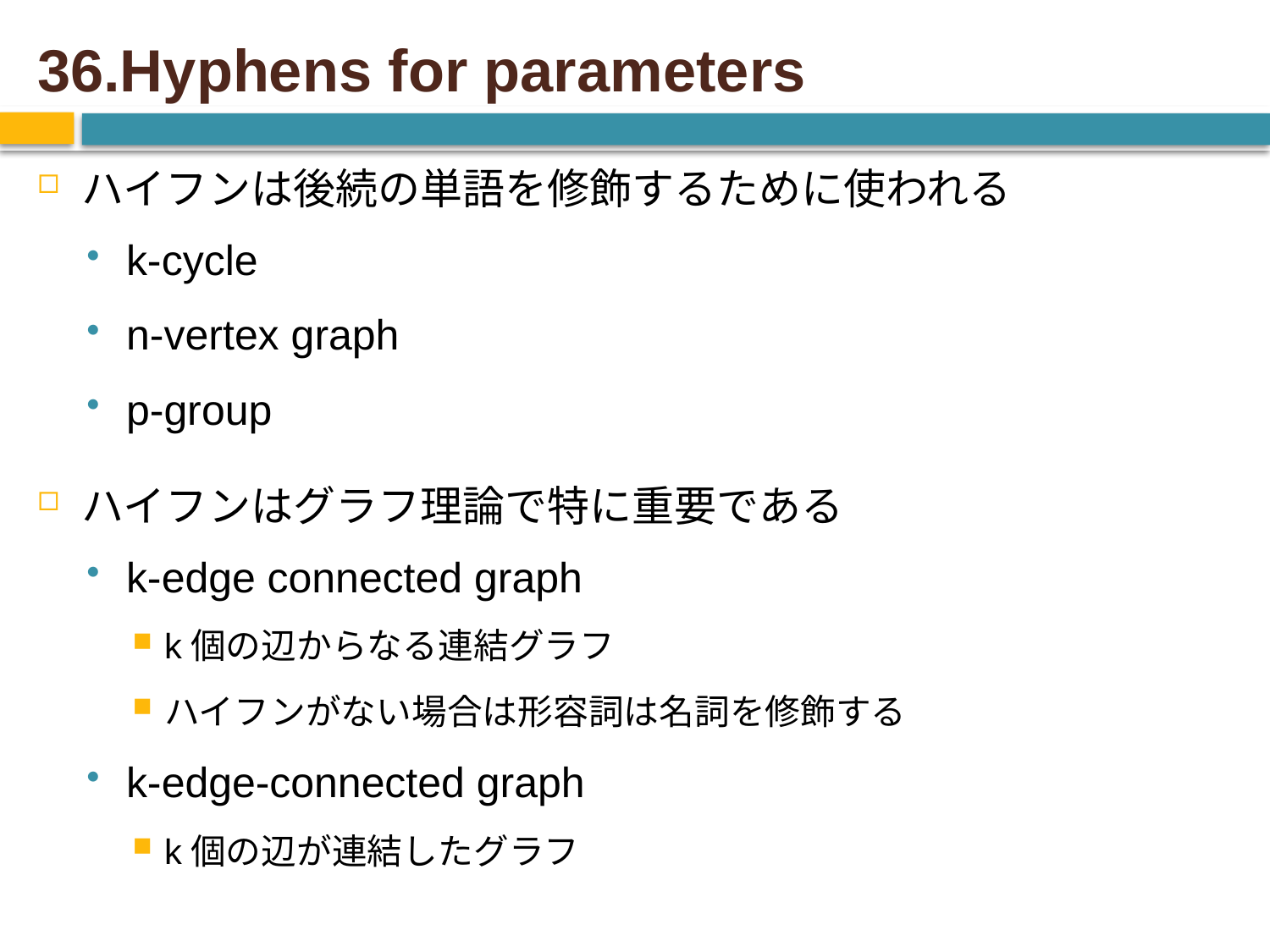

# 36.Hyphens for parameters
ハイフンは後続の単語を修飾するために使われる
k-cycle
n-vertex graph
p-group
ハイフンはグラフ理論で特に重要である
k-edge connected graph
k個の辺からなる連結グラフ
ハイフンがない場合は形容詞は名詞を修飾する
k-edge-connected graph
k個の辺が連結したグラフ